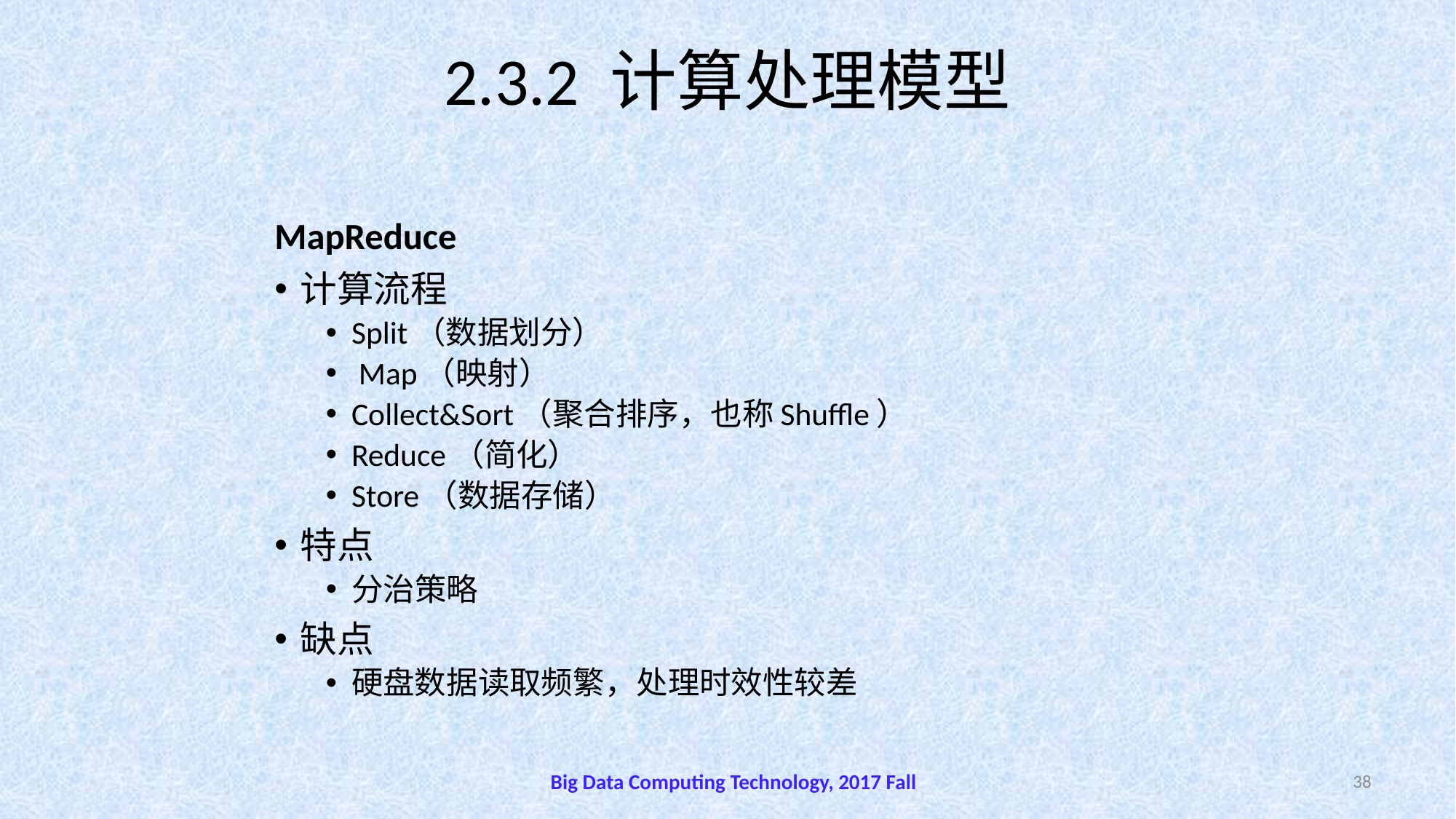

# 2.3.2 计算处理模型
MapReduce
计算流程
Split（数据划分）
 Map（映射）
Collect&Sort（聚合排序，也称Shuffle）
Reduce（简化）
Store（数据存储）
特点
分治策略
缺点
硬盘数据读取频繁，处理时效性较差
Big Data Computing Technology, 2017 Fall
38